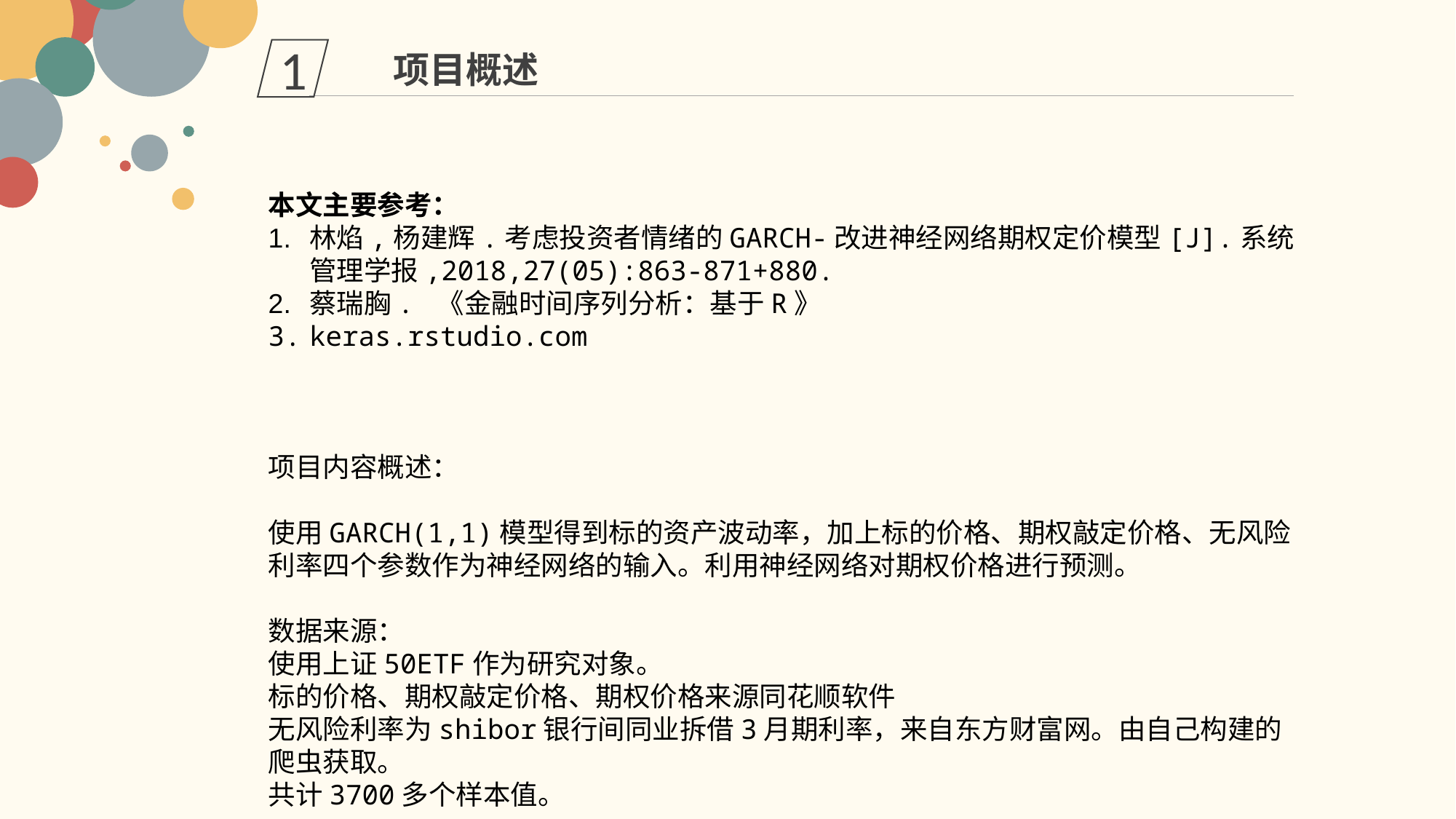

1
项目概述
本文主要参考：
林焰,杨建辉.考虑投资者情绪的GARCH-改进神经网络期权定价模型[J].系统管理学报,2018,27(05):863-871+880.
蔡瑞胸. 《金融时间序列分析：基于R》
keras.rstudio.com

项目内容概述：

使用GARCH(1,1)模型得到标的资产波动率，加上标的价格、期权敲定价格、无风险利率四个参数作为神经网络的输入。利用神经网络对期权价格进行预测。

数据来源：
使用上证50ETF作为研究对象。
标的价格、期权敲定价格、期权价格来源同花顺软件
无风险利率为shibor银行间同业拆借3月期利率，来自东方财富网。由自己构建的爬虫获取。
共计3700多个样本值。